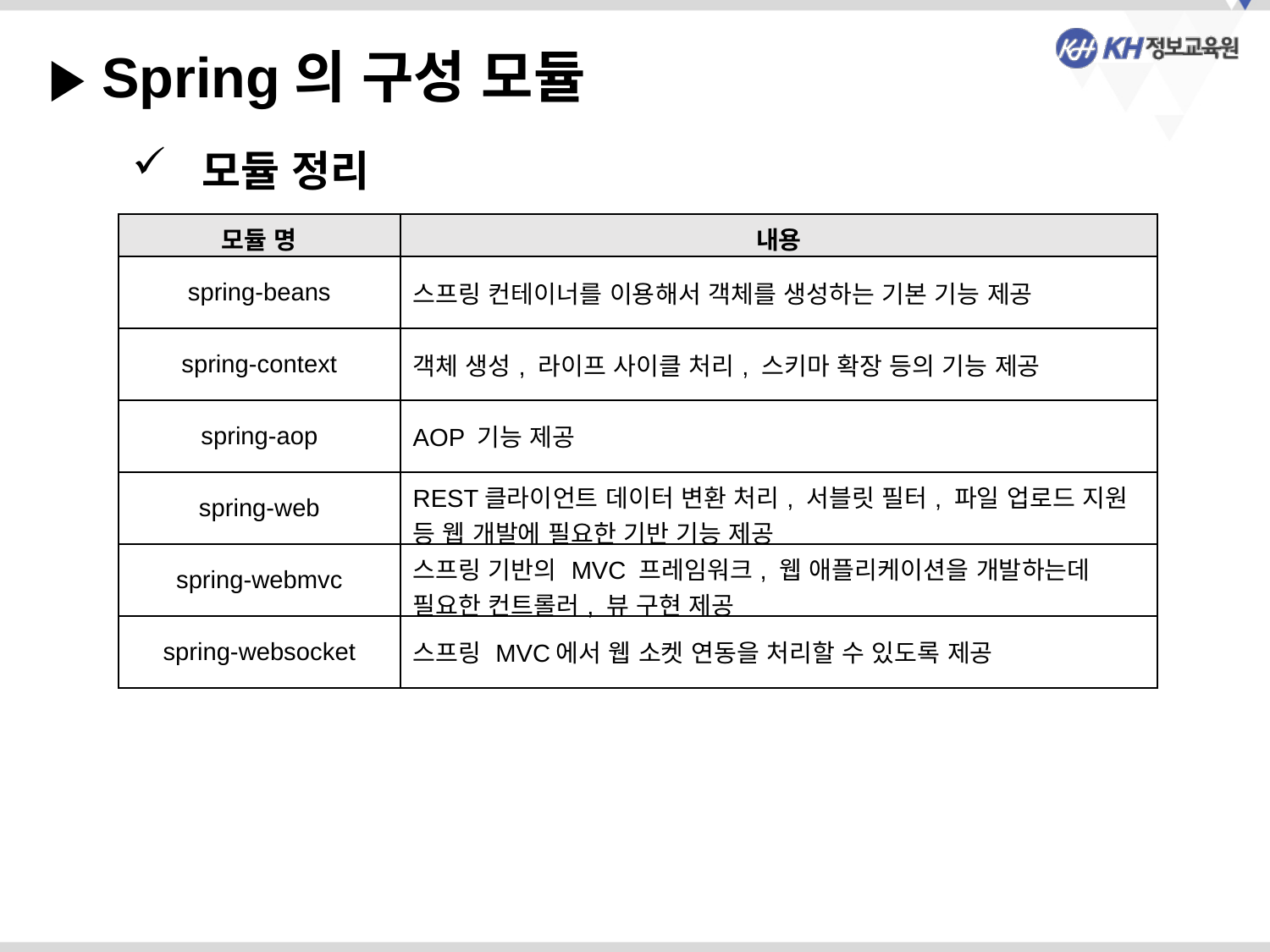

▶ Spring의 구성 모듈
 모듈 정리
| 모듈 명 | 내용 |
| --- | --- |
| spring-beans | 스프링 컨테이너를 이용해서 객체를 생성하는 기본 기능 제공 |
| spring-context | 객체 생성, 라이프 사이클 처리, 스키마 확장 등의 기능 제공 |
| spring-aop | AOP 기능 제공 |
| spring-web | REST클라이언트 데이터 변환 처리, 서블릿 필터, 파일 업로드 지원 등 웹 개발에 필요한 기반 기능 제공 |
| spring-webmvc | 스프링 기반의 MVC 프레임워크, 웹 애플리케이션을 개발하는데 필요한 컨트롤러, 뷰 구현 제공 |
| spring-websocket | 스프링 MVC에서 웹 소켓 연동을 처리할 수 있도록 제공 |